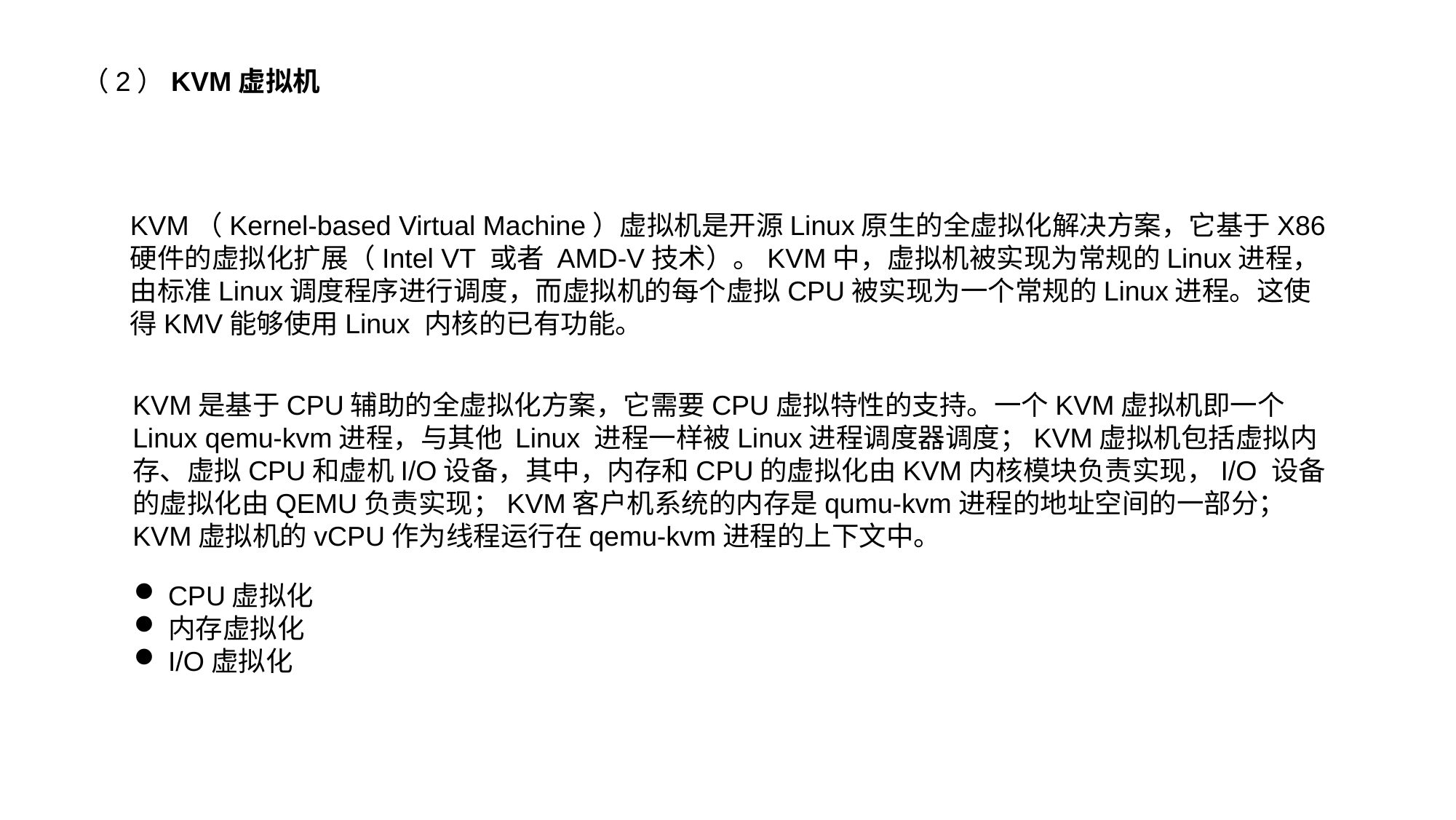

（2）KVM虚拟机
KVM（Kernel-based Virtual Machine）虚拟机是开源Linux原生的全虚拟化解决方案，它基于X86硬件的虚拟化扩展（Intel VT 或者 AMD-V技术）。KVM中，虚拟机被实现为常规的Linux进程，由标准Linux调度程序进行调度，而虚拟机的每个虚拟CPU被实现为一个常规的Linux进程。这使得KMV能够使用Linux 内核的已有功能。
KVM是基于CPU辅助的全虚拟化方案，它需要CPU虚拟特性的支持。一个KVM虚拟机即一个Linux qemu-kvm进程，与其他 Linux 进程一样被Linux进程调度器调度；KVM虚拟机包括虚拟内存、虚拟CPU和虚机I/O设备，其中，内存和CPU的虚拟化由KVM内核模块负责实现，I/O 设备的虚拟化由QEMU负责实现；KVM客户机系统的内存是qumu-kvm进程的地址空间的一部分；KVM虚拟机的vCPU作为线程运行在qemu-kvm进程的上下文中。
CPU虚拟化
内存虚拟化
I/O虚拟化